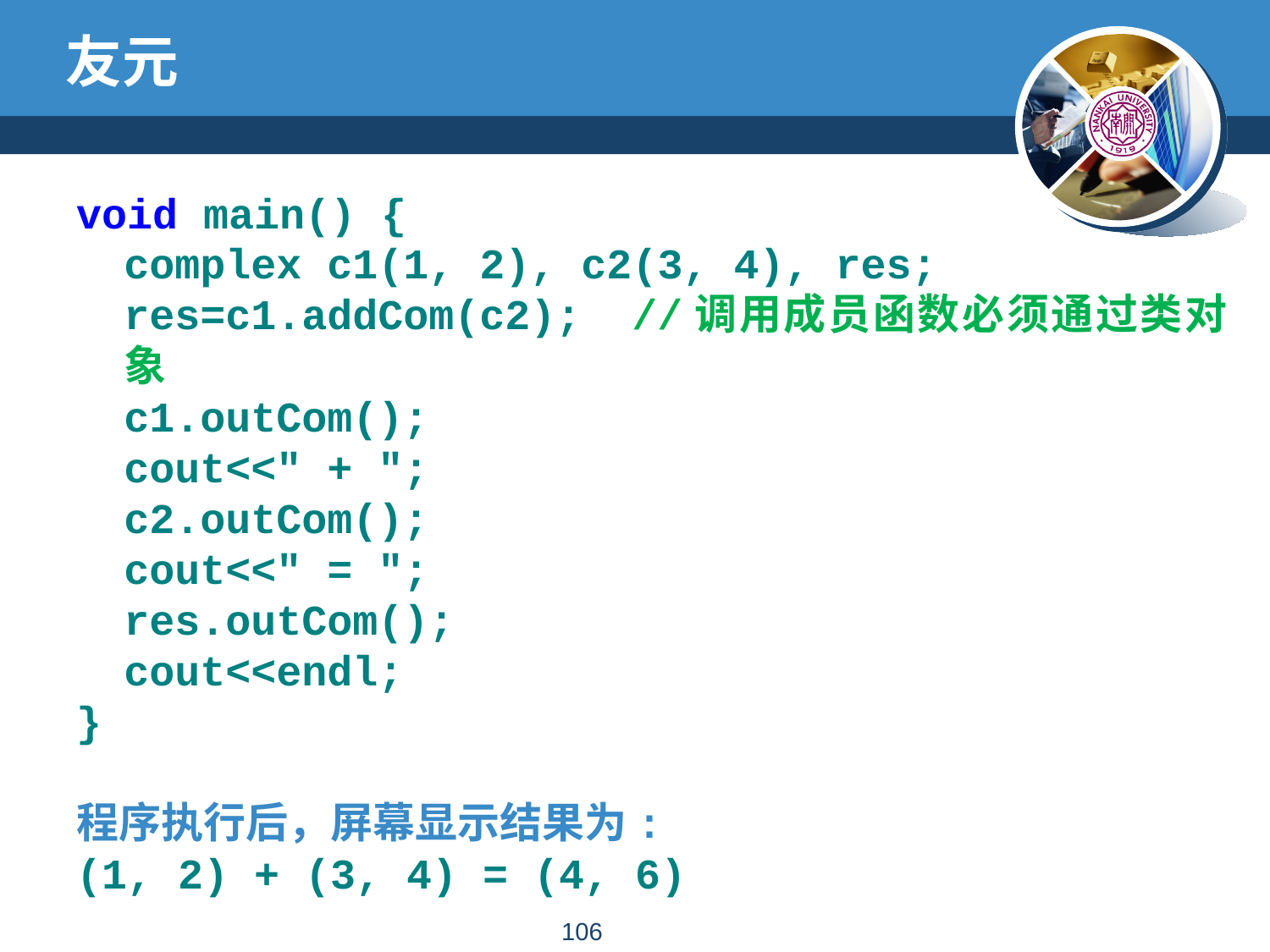

# 友元
void main() {
	complex c1(1, 2), c2(3, 4), res;
	res=c1.addCom(c2);	//调用成员函数必须通过类对象
	c1.outCom();
	cout<<" + ";
	c2.outCom();
	cout<<" = ";
	res.outCom();
	cout<<endl;
}

程序执行后，屏幕显示结果为:
(1, 2) + (3, 4) = (4, 6)

106